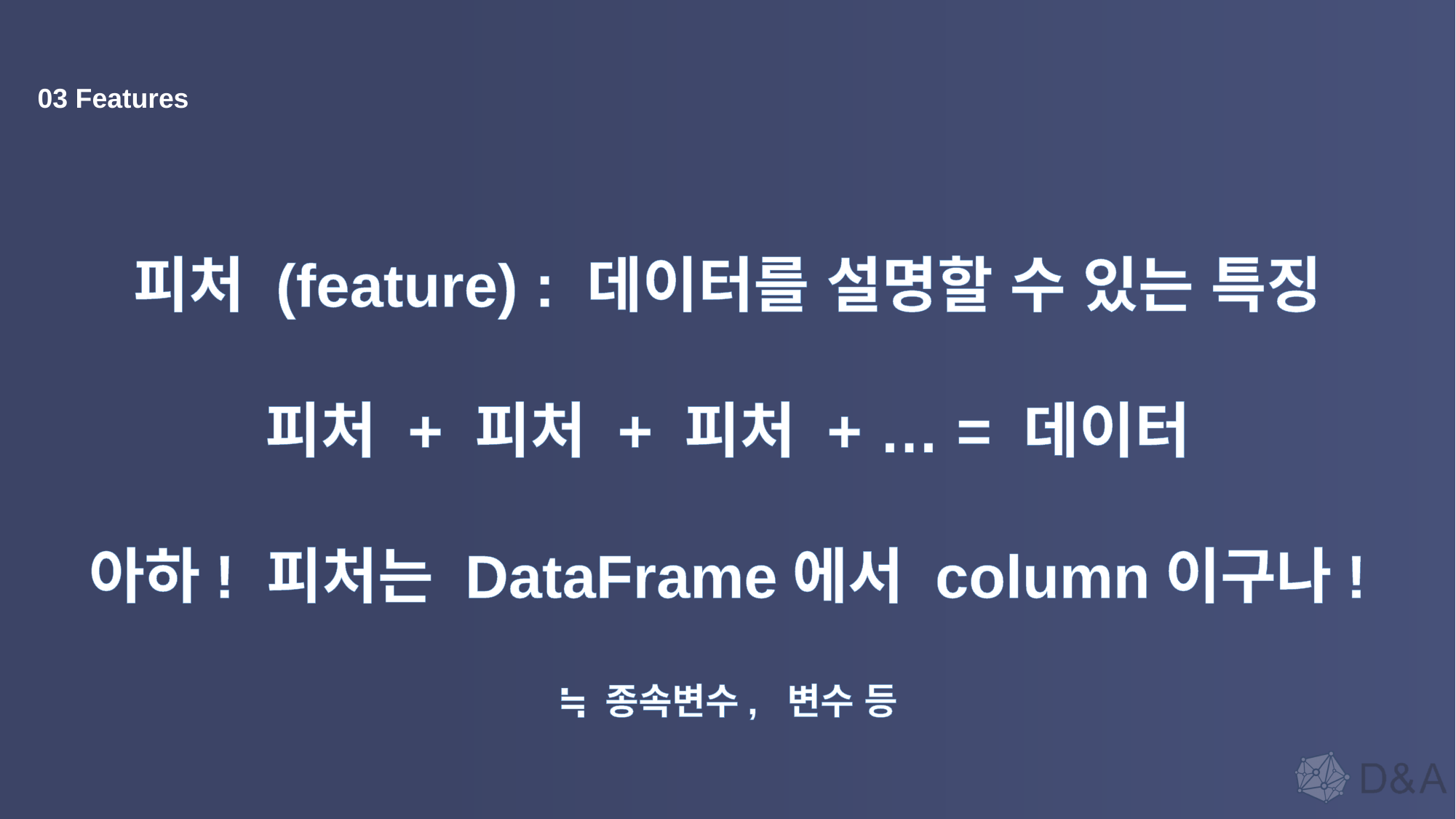

03 Features

피처 (feature) : 데이터를 설명할 수 있는 특징

피처 + 피처 + 피처 + … = 데이터

아하! 피처는 DataFrame에서 column이구나!
≒ 종속변수,  변수 등